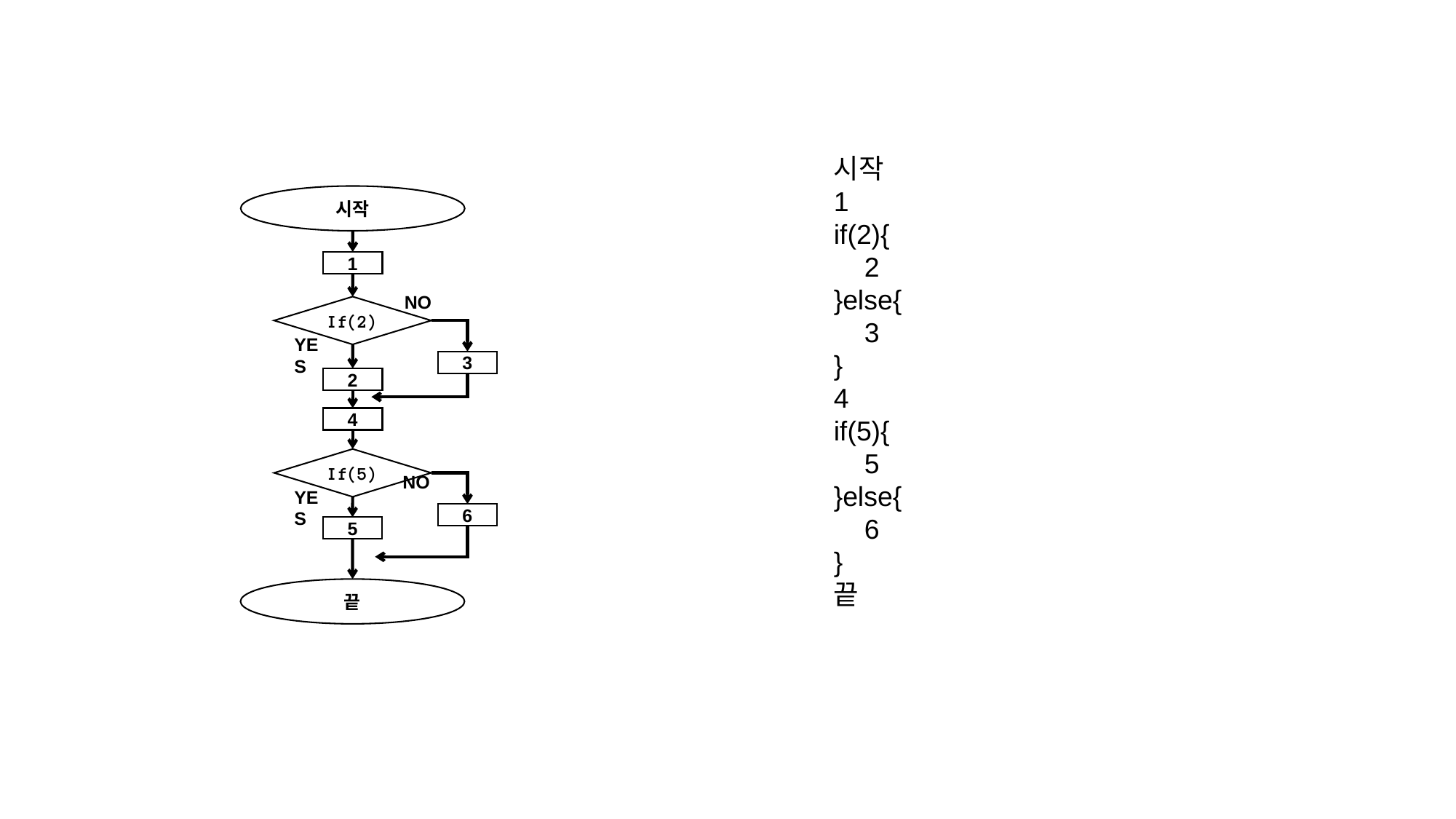

시작
1
if(2){
    2
}else{
    3
}
4
if(5){
    5
}else{
    6
}
끝
시작
1
NO
If(2)
YES
3
2
4
If(5)
NO
YES
6
5
끝